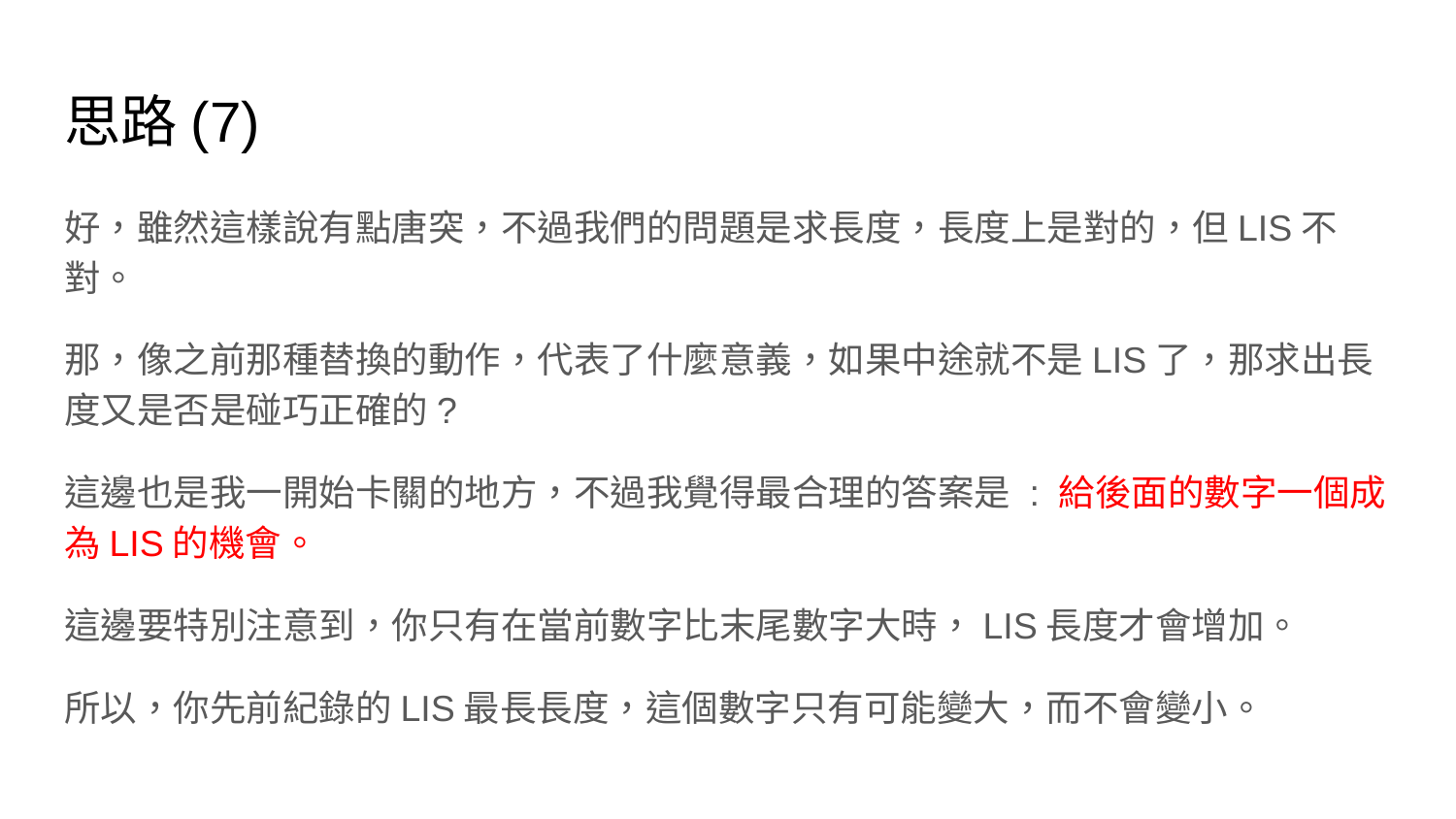

# 思路(7)

好，雖然這樣說有點唐突，不過我們的問題是求長度，長度上是對的，但LIS不對。
那，像之前那種替換的動作，代表了什麼意義，如果中途就不是LIS了，那求出長度又是否是碰巧正確的?
這邊也是我一開始卡關的地方，不過我覺得最合理的答案是 : 給後面的數字一個成為LIS的機會。
這邊要特別注意到，你只有在當前數字比末尾數字大時，LIS長度才會增加。
所以，你先前紀錄的LIS最長長度，這個數字只有可能變大，而不會變小。